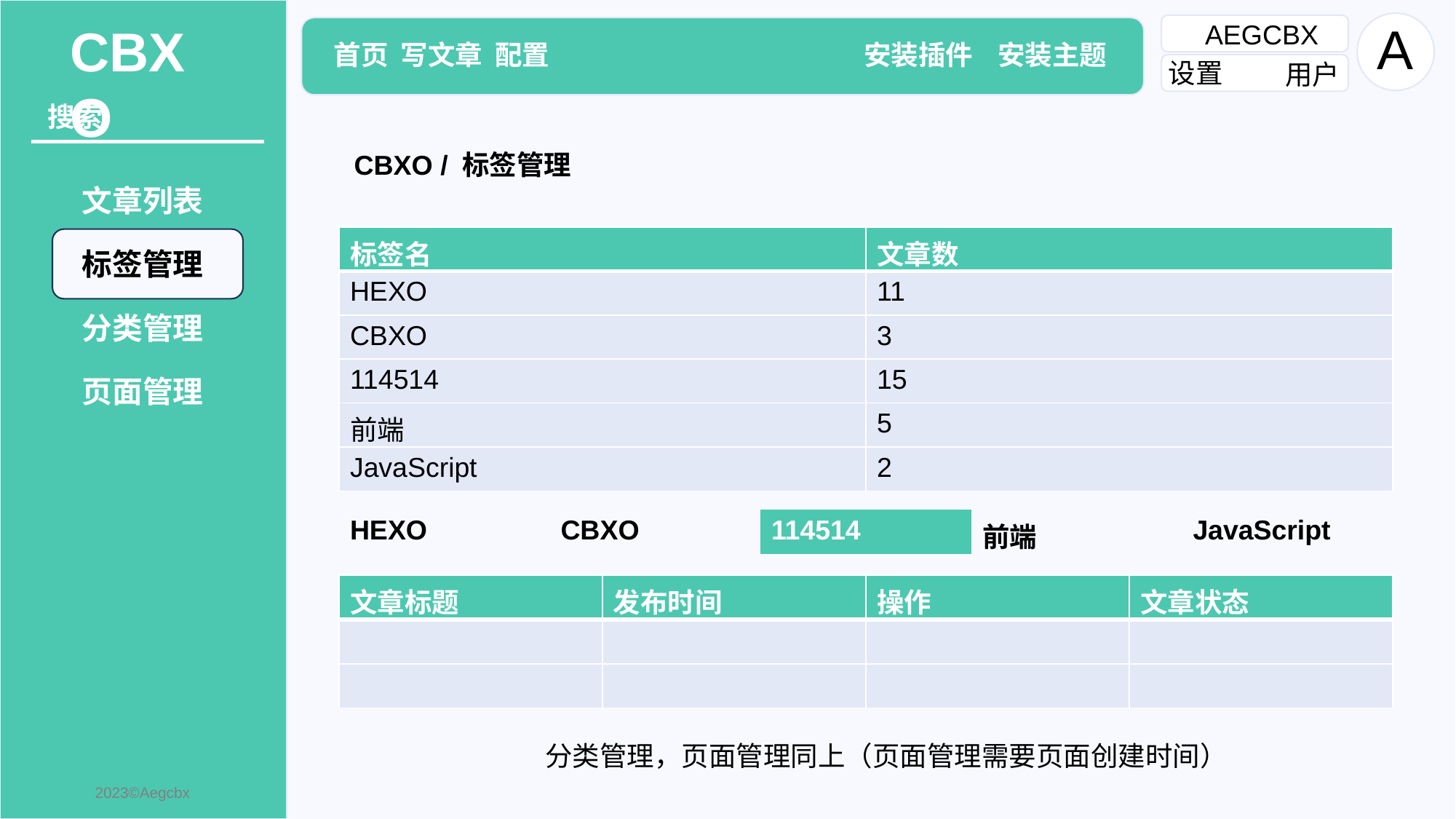

A
CBXO
AEGCBX

首页  写文章  配置
安装插件    安装主题
设置
用户

搜索
CBXO / 标签管理
文章列表
| 标签名 | 文章数 |
| --- | --- |
| HEXO | 11 |
| CBXO | 3 |
| 114514 | 15 |
| 前端 | 5 |
| JavaScript | 2 |

标签管理
分类管理
页面管理
| HEXO | CBXO | 114514 | 前端 | JavaScript |
| --- | --- | --- | --- | --- |

| 文章标题 | 发布时间 | 操作 | 文章状态 |
| --- | --- | --- | --- |
|  |  |  |  |
|  |  |  |  |
分类管理，页面管理同上（页面管理需要页面创建时间）
2023©Aegcbx